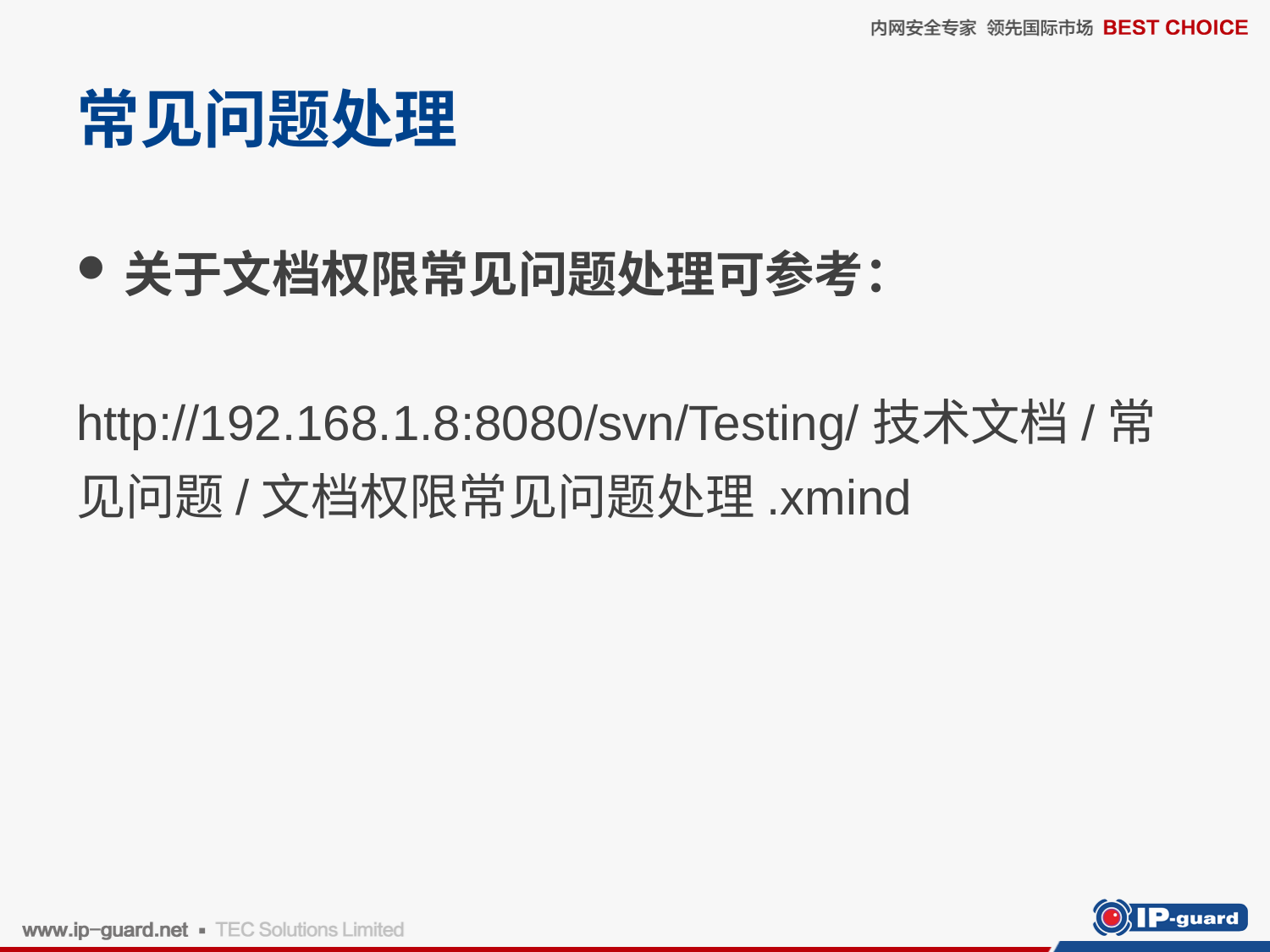

# 常见问题处理
关于文档权限常见问题处理可参考：

http://192.168.1.8:8080/svn/Testing/技术文档/常见问题/文档权限常见问题处理.xmind